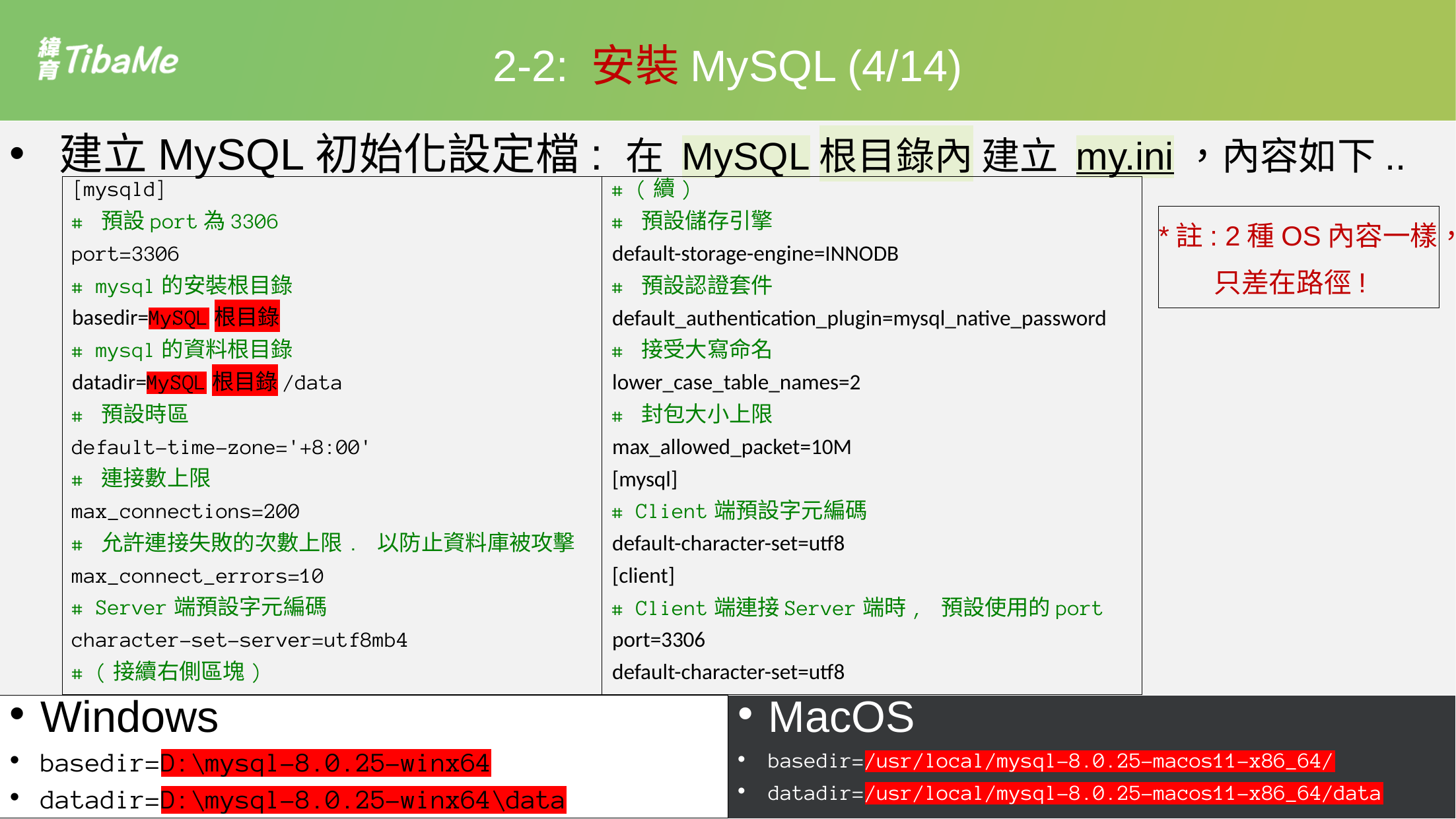

2-2: 安裝MySQL (4/14)
建立MySQL初始化設定檔: 在 MySQL根目錄內 建立 my.ini，內容如下..
[mysqld]
# 預設port為3306
port=3306
# mysql的安裝根目錄
basedir=MySQL根目錄
# mysql的資料根目錄
datadir=MySQL根目錄/data
# 預設時區
default-time-zone='+8:00'
# 連接數上限
max_connections=200
# 允許連接失敗的次數上限. 以防止資料庫被攻擊
max_connect_errors=10
# Server端預設字元編碼
character-set-server=utf8mb4
# (接續右側區塊)

# (續)
# 預設儲存引擎
default-storage-engine=INNODB
# 預設認證套件
default_authentication_plugin=mysql_native_password
# 接受大寫命名
lower_case_table_names=2
# 封包大小上限
max_allowed_packet=10M
[mysql]
# Client端預設字元編碼
default-character-set=utf8
[client]
# Client端連接Server端時, 預設使用的port
port=3306
default-character-set=utf8
*註: 2種OS內容一樣，
        只差在路徑!
Windows
basedir=D:\mysql-8.0.25-winx64
datadir=D:\mysql-8.0.25-winx64\data
MacOS
basedir=/usr/local/mysql-8.0.25-macos11-x86_64/
datadir=/usr/local/mysql-8.0.25-macos11-x86_64/data
MySQL-資料庫設計
李偉銘 編著【版權所有，不得任意拷貝或引用】